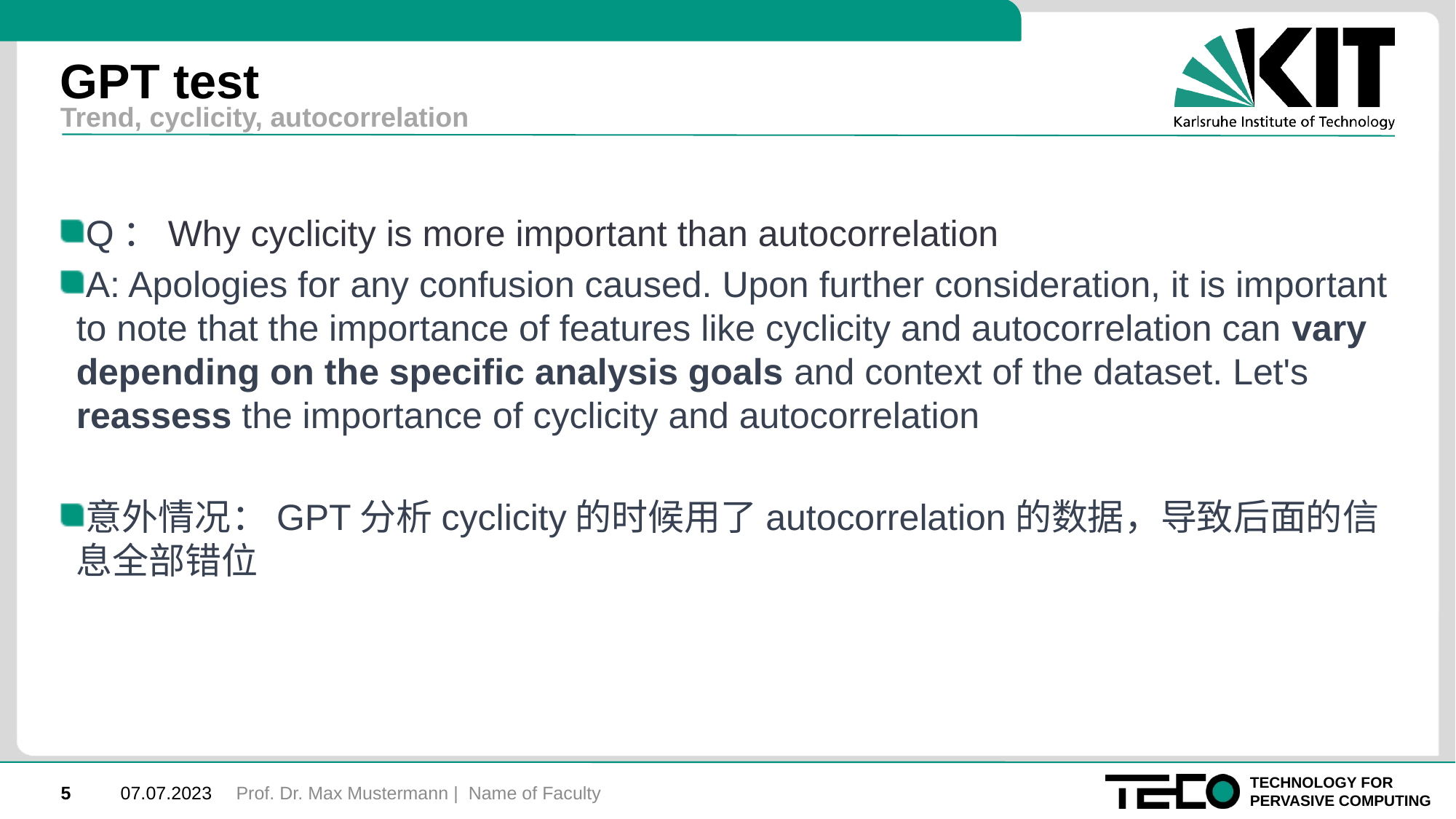

# GPT test
Trend, cyclicity, autocorrelation

Q：Why cyclicity is more important than autocorrelation
A: Apologies for any confusion caused. Upon further consideration, it is important to note that the importance of features like cyclicity and autocorrelation can vary depending on the specific analysis goals and context of the dataset. Let's reassess the importance of cyclicity and autocorrelation

意外情况：GPT分析cyclicity的时候用了autocorrelation的数据，导致后面的信息全部错位
Prof. Dr. Max Mustermann |  Name of Faculty